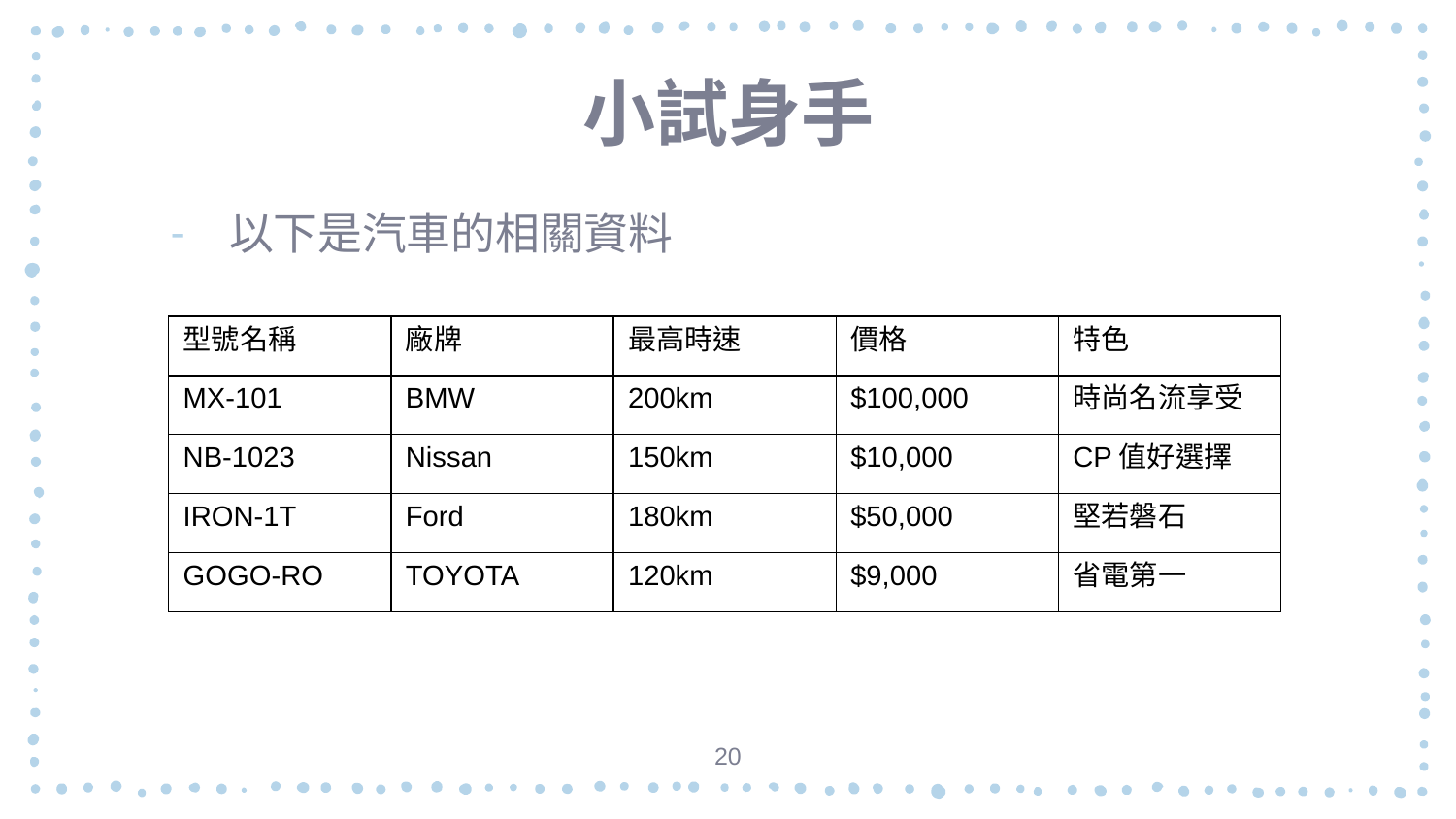

# 小試身手
以下是汽車的相關資料

| 型號名稱 | 廠牌 | 最高時速 | 價格 | 特色 |
| --- | --- | --- | --- | --- |
| MX-101 | BMW | 200km | $100,000 | 時尚名流享受 |
| NB-1023 | Nissan | 150km | $10,000 | CP值好選擇 |
| IRON-1T | Ford | 180km | $50,000 | 堅若磐石 |
| GOGO-RO | TOYOTA | 120km | $9,000 | 省電第一 |
20